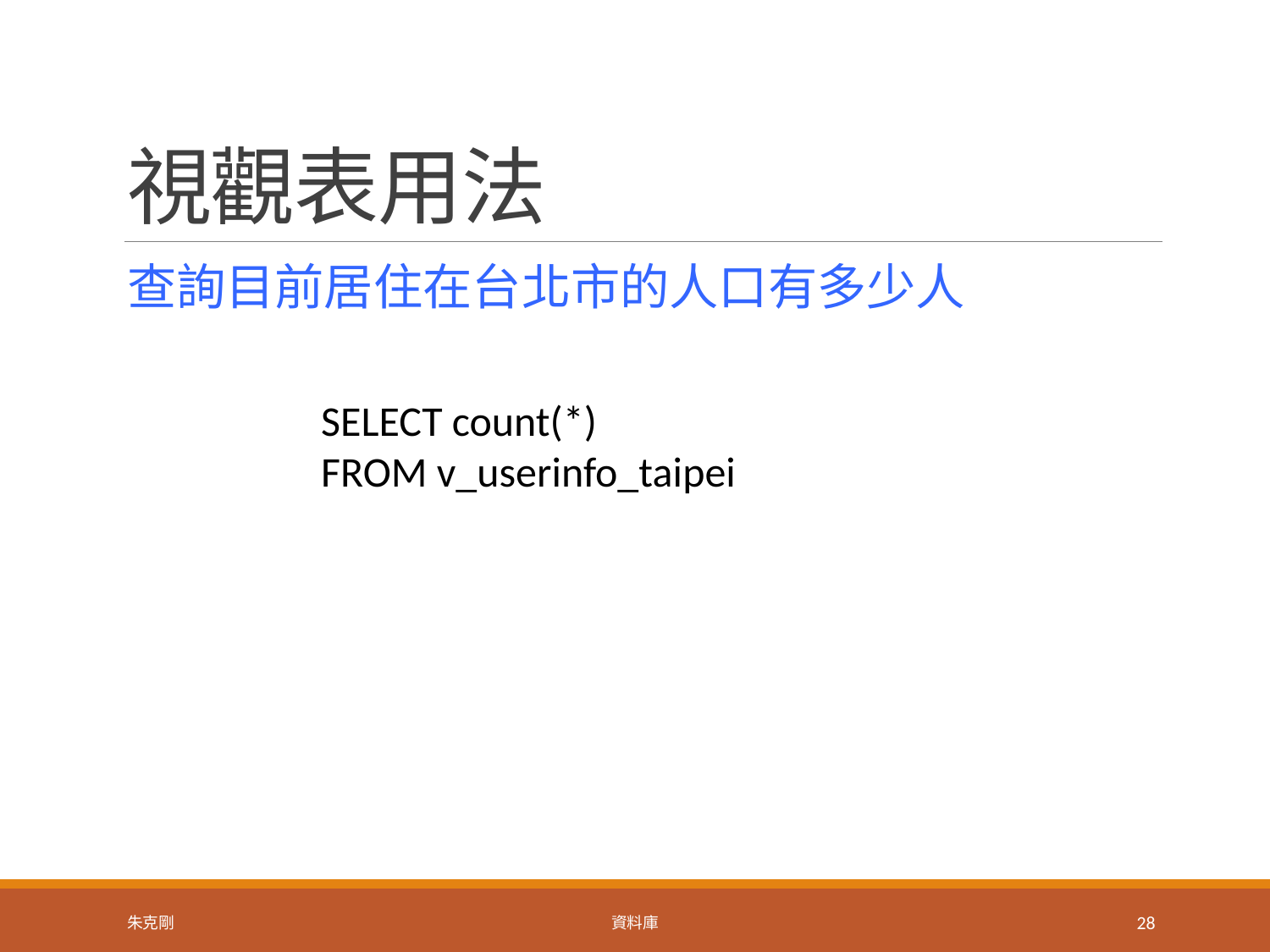

# 視觀表用法
查詢目前居住在台北市的人口有多少人

SELECT count(*)
FROM v_userinfo_taipei
朱克剛
資料庫
28